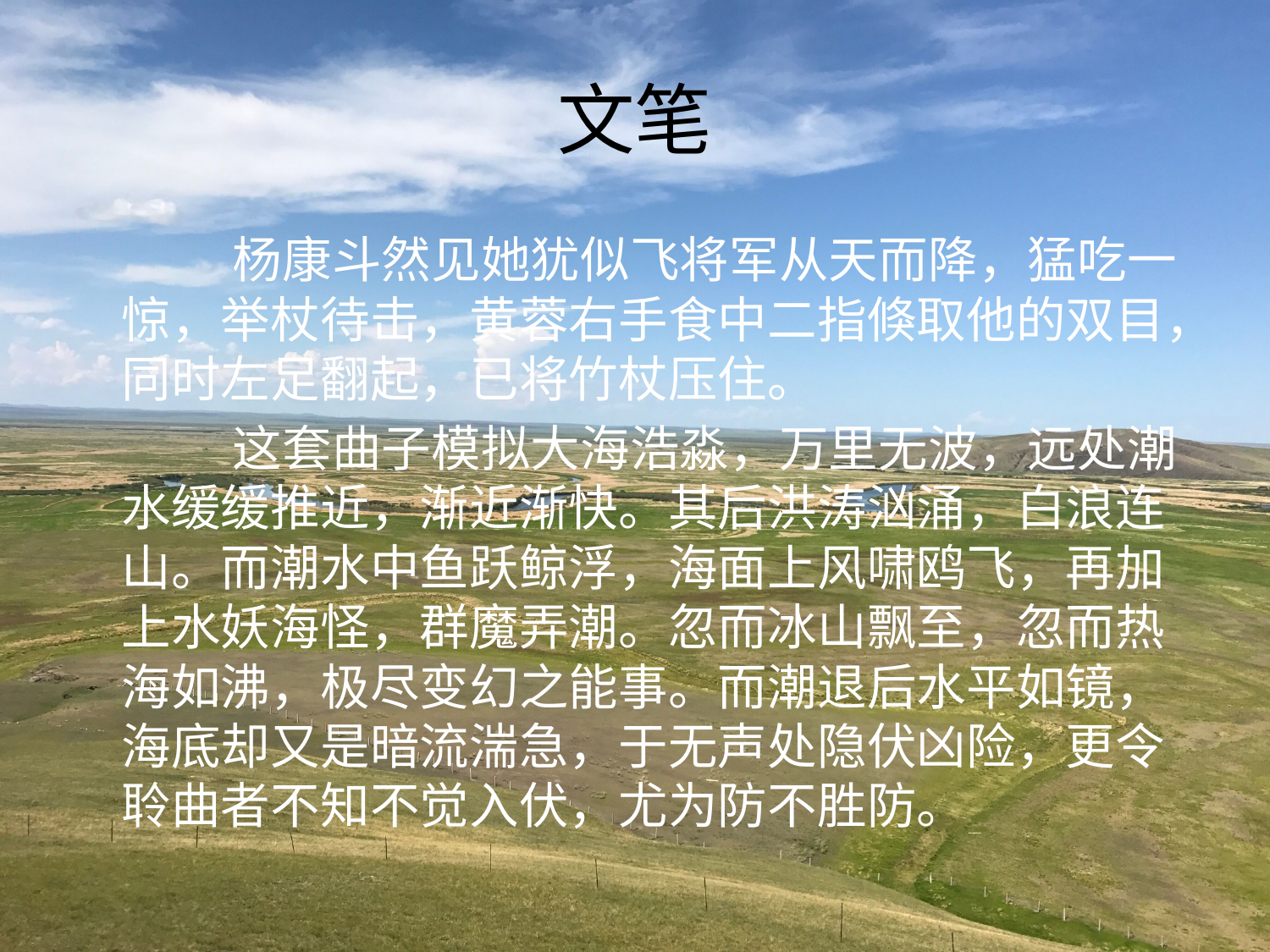

# 文笔
             杨康斗然见她犹似飞将军从天而降，猛吃一惊，举杖待击，黄蓉右手食中二指倏取他的双目，同时左足翻起，已将竹杖压住。
             这套曲子模拟大海浩淼，万里无波，远处潮水缓缓推近，渐近渐快。其后洪涛汹涌，白浪连山。而潮水中鱼跃鲸浮，海面上风啸鸥飞，再加上水妖海怪，群魔弄潮。忽而冰山飘至，忽而热海如沸，极尽变幻之能事。而潮退后水平如镜，海底却又是暗流湍急，于无声处隐伏凶险，更令聆曲者不知不觉入伏，尤为防不胜防。